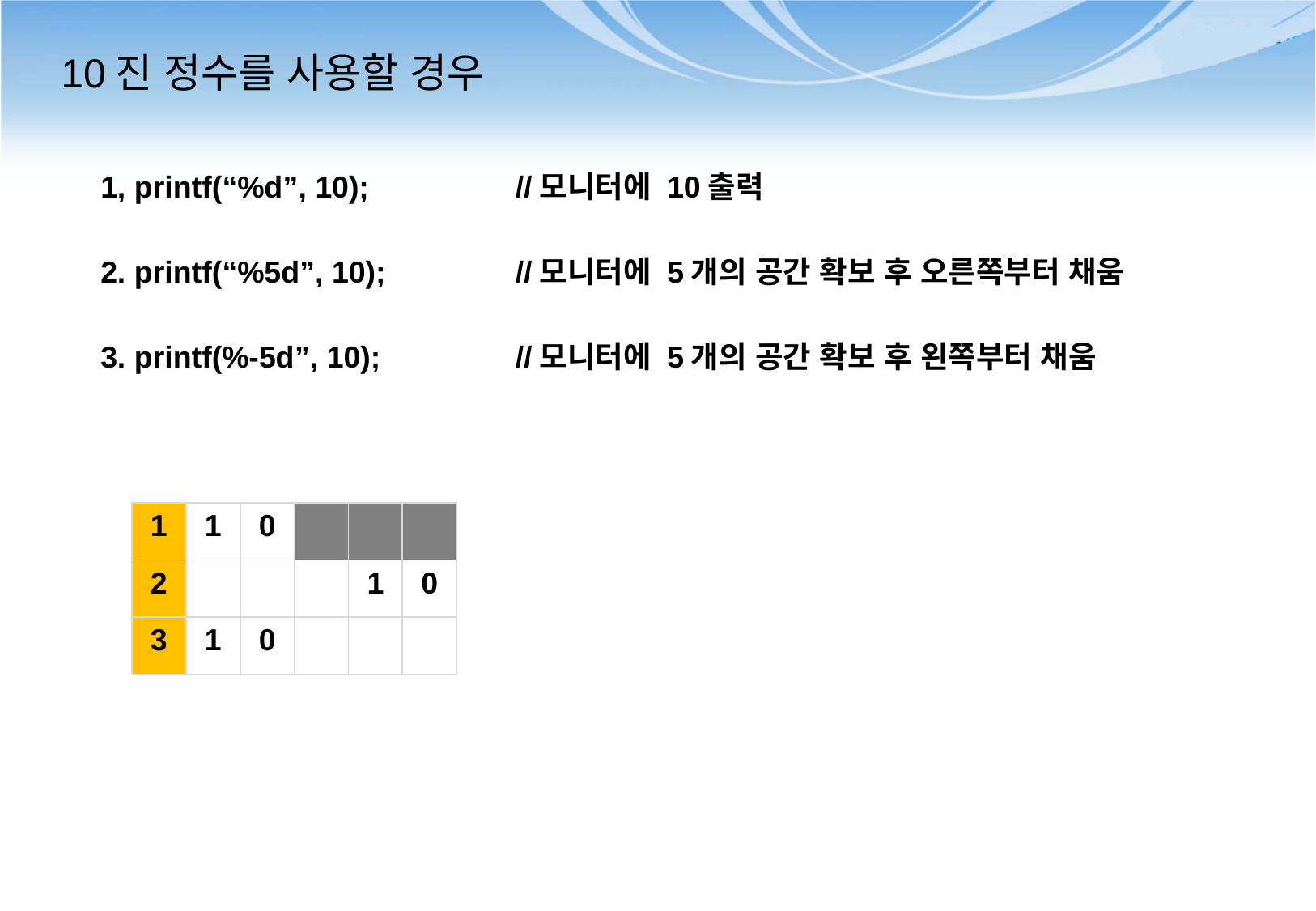

# 10진 정수를 사용할 경우
1, printf(“%d”, 10);		//모니터에 10출력

2. printf(“%5d”, 10);		//모니터에 5개의 공간 확보 후 오른쪽부터 채움

3. printf(%-5d”, 10);		//모니터에 5개의 공간 확보 후 왼쪽부터 채움
| 1 | 1 | 0 |  |  |  |
| --- | --- | --- | --- | --- | --- |
| 2 |  |  |  | 1 | 0 |
| 3 | 1 | 0 |  |  |  |